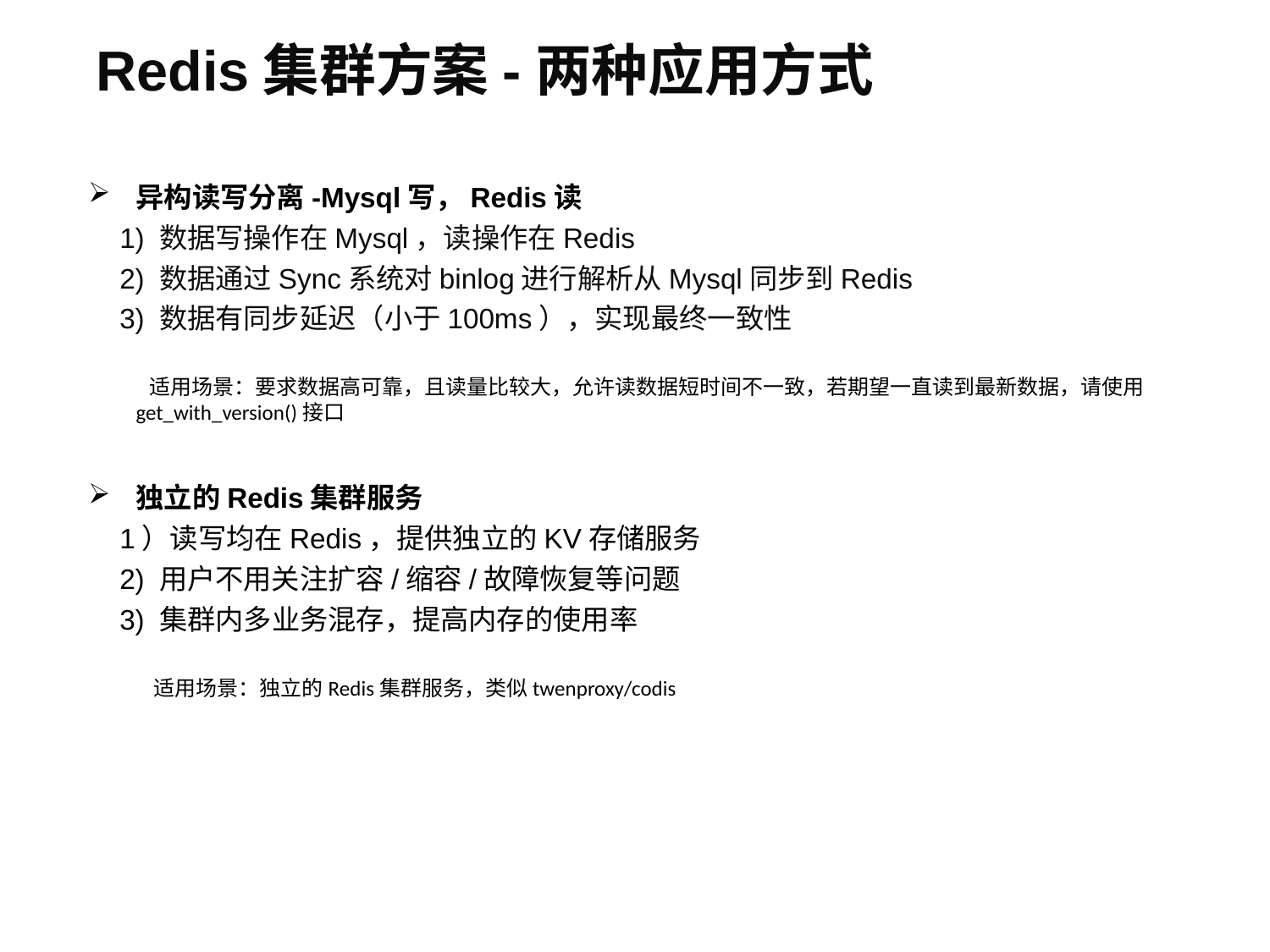

Redis集群方案-两种应用方式
异构读写分离-Mysql写，Redis读
    1) 数据写操作在Mysql，读操作在Redis
    2) 数据通过Sync系统对binlog进行解析从Mysql同步到Redis
    3) 数据有同步延迟（小于100ms），实现最终一致性

            适用场景：要求数据高可靠，且读量比较大，允许读数据短时间不一致，若期望一直读到最新数据，请使用get_with_version()接口

独立的Redis集群服务
    1）读写均在Redis，提供独立的KV存储服务
    2) 用户不用关注扩容/缩容/故障恢复等问题
    3) 集群内多业务混存，提高内存的使用率

             适用场景：独立的Redis集群服务，类似twenproxy/codis